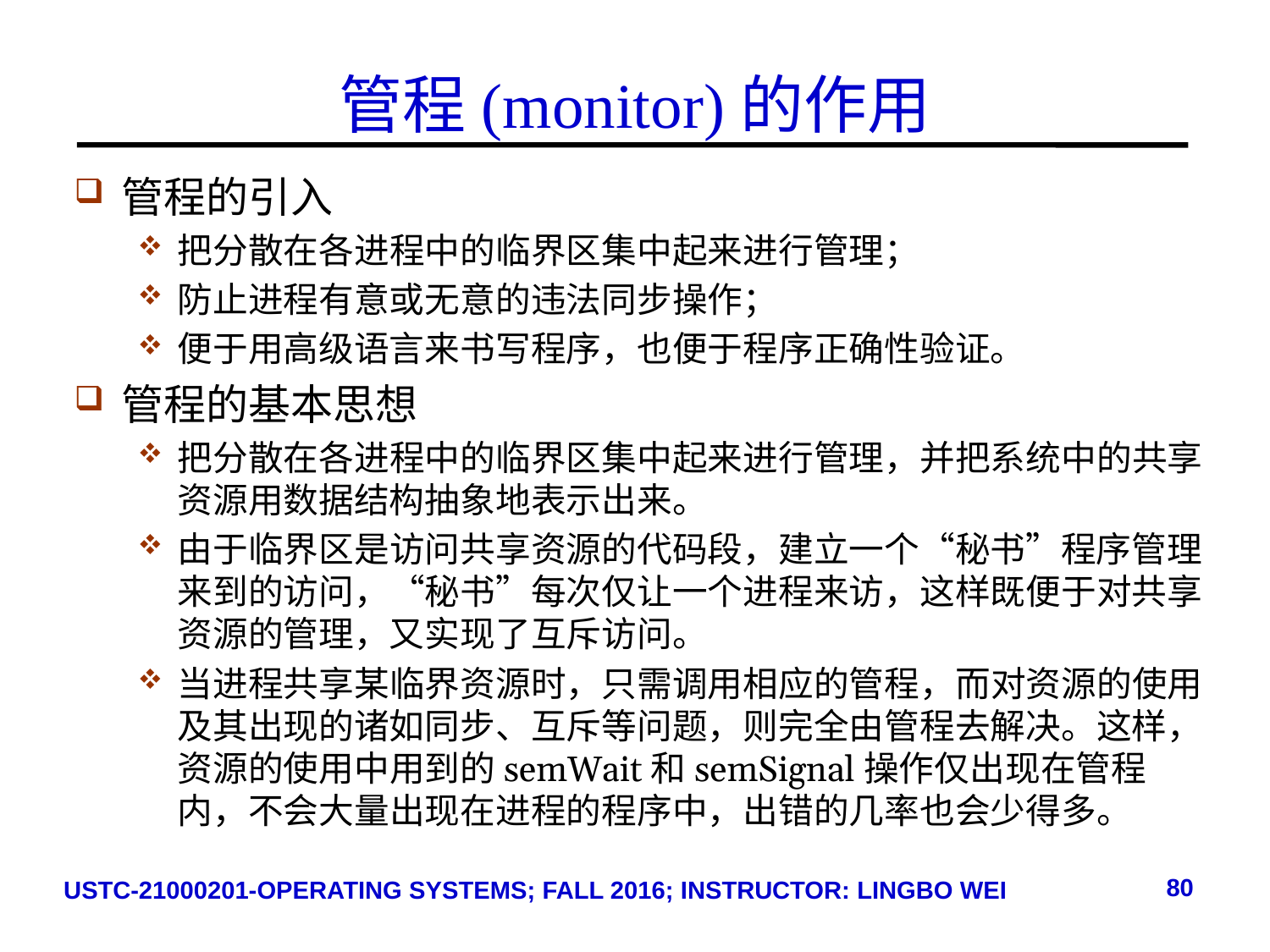

# 管程(monitor)的作用
管程的引入
把分散在各进程中的临界区集中起来进行管理；
防止进程有意或无意的违法同步操作；
便于用高级语言来书写程序，也便于程序正确性验证。
管程的基本思想
把分散在各进程中的临界区集中起来进行管理，并把系统中的共享资源用数据结构抽象地表示出来。
由于临界区是访问共享资源的代码段，建立一个“秘书”程序管理来到的访问，“秘书”每次仅让一个进程来访，这样既便于对共享资源的管理，又实现了互斥访问。
当进程共享某临界资源时，只需调用相应的管程，而对资源的使用及其出现的诸如同步、互斥等问题，则完全由管程去解决。这样，资源的使用中用到的semWait和semSignal操作仅出现在管程内，不会大量出现在进程的程序中，出错的几率也会少得多。

80
USTC-21000201-OPERATING SYSTEMS; FALL 2016; INSTRUCTOR: LINGBO WEI